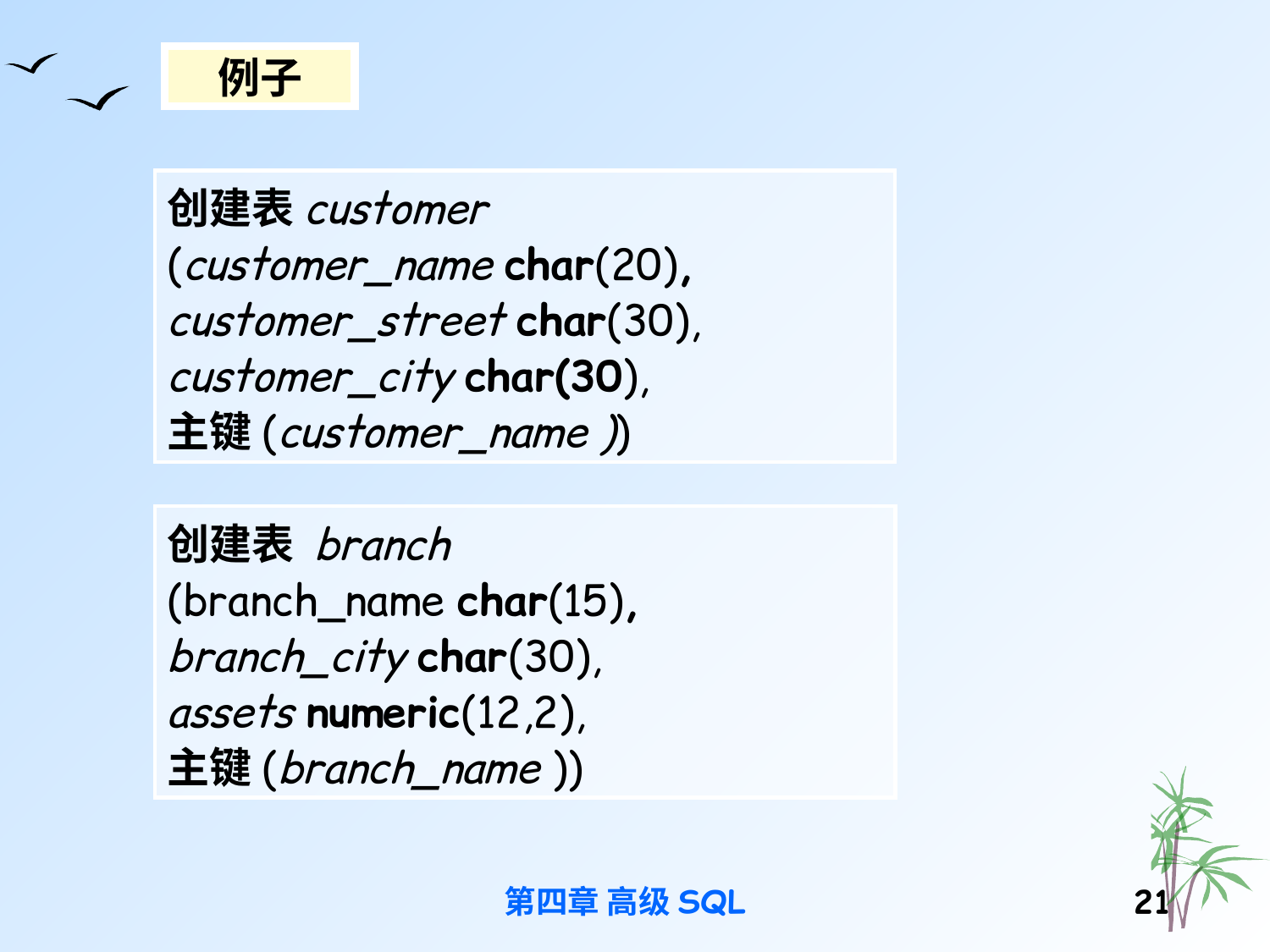

例子
创建表customer
(customer_name char(20),
customer_street char(30),
customer_city char(30),
主键(customer_name ))
创建表 branch
(branch_name char(15),
branch_city char(30),
assets numeric(12,2),
主键(branch_name ))
第四章 高级SQL
21